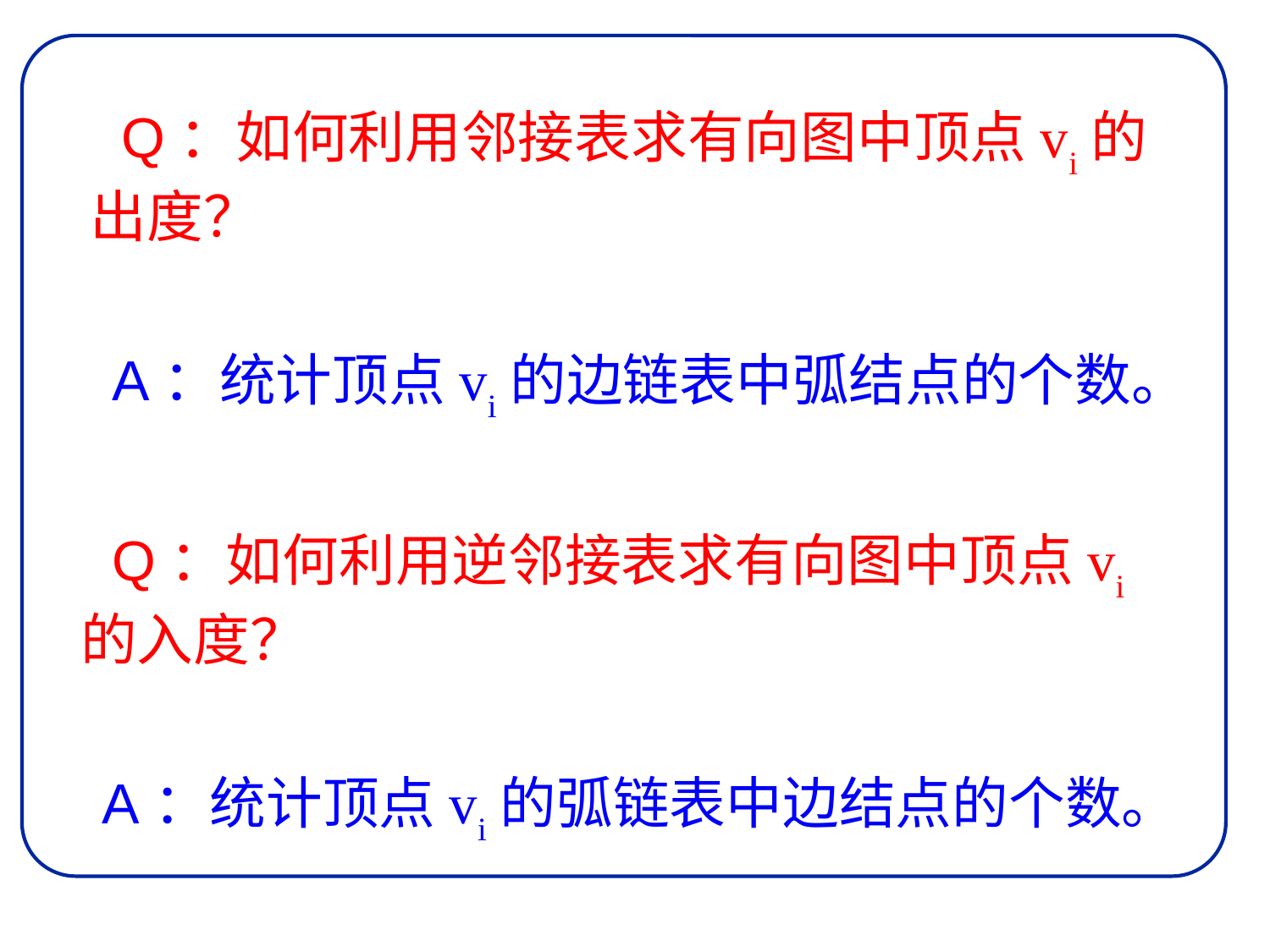

Q：如何利用邻接表求有向图中顶点vi的出度？

  A：统计顶点vi的边链表中弧结点的个数。

  Q：如何利用逆邻接表求有向图中顶点vi的入度？
  A：统计顶点vi的弧链表中边结点的个数。